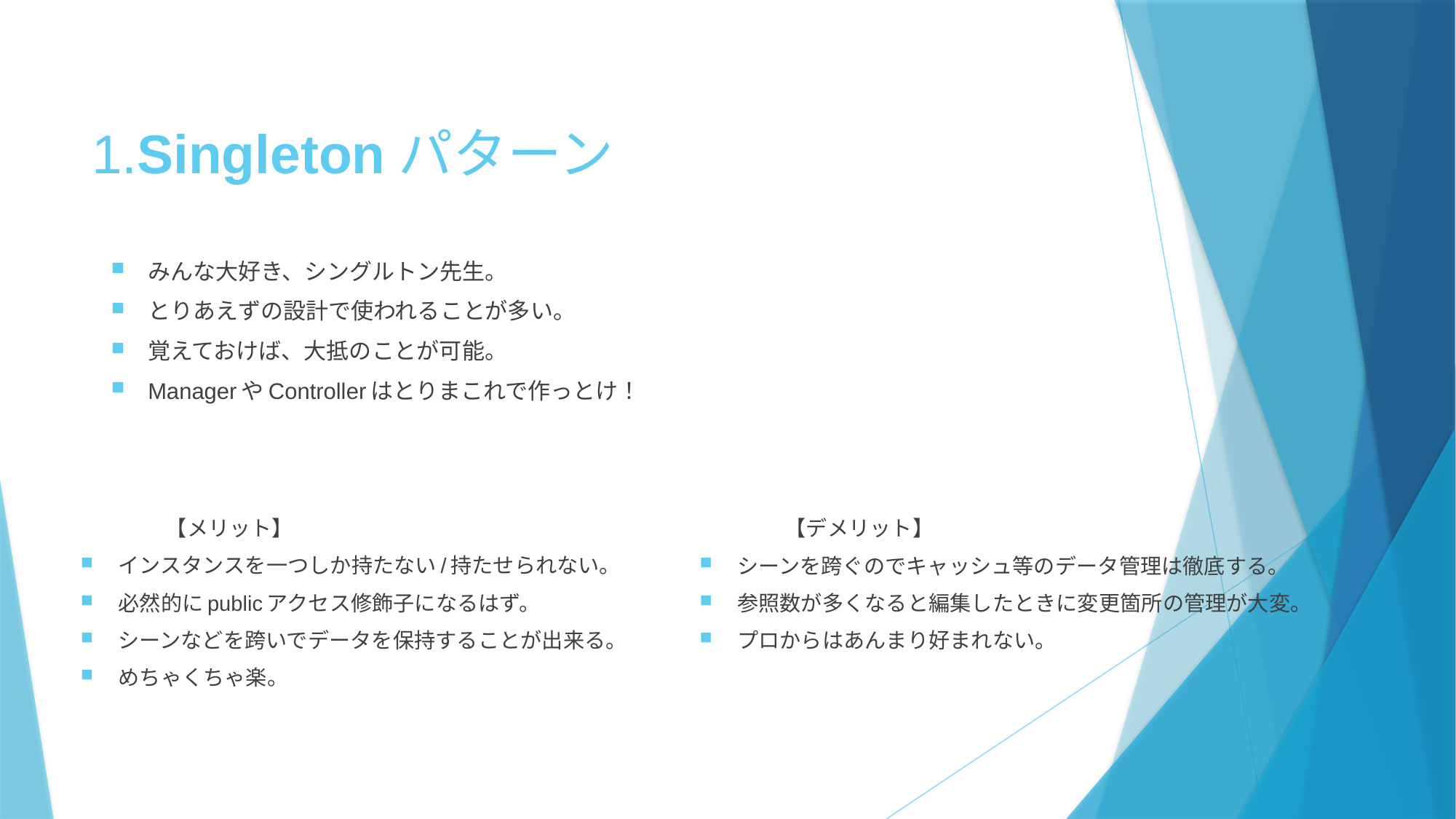

# 1.Singletonパターン
みんな大好き、シングルトン先生。
とりあえずの設計で使われることが多い。
覚えておけば、大抵のことが可能。
ManagerやControllerはとりまこれで作っとけ！

	【デメリット】
シーンを跨ぐのでキャッシュ等のデータ管理は徹底する。
参照数が多くなると編集したときに変更箇所の管理が大変。
プロからはあんまり好まれない。
	【メリット】
インスタンスを一つしか持たない/持たせられない。
必然的にpublicアクセス修飾子になるはず。
シーンなどを跨いでデータを保持することが出来る。
めちゃくちゃ楽。